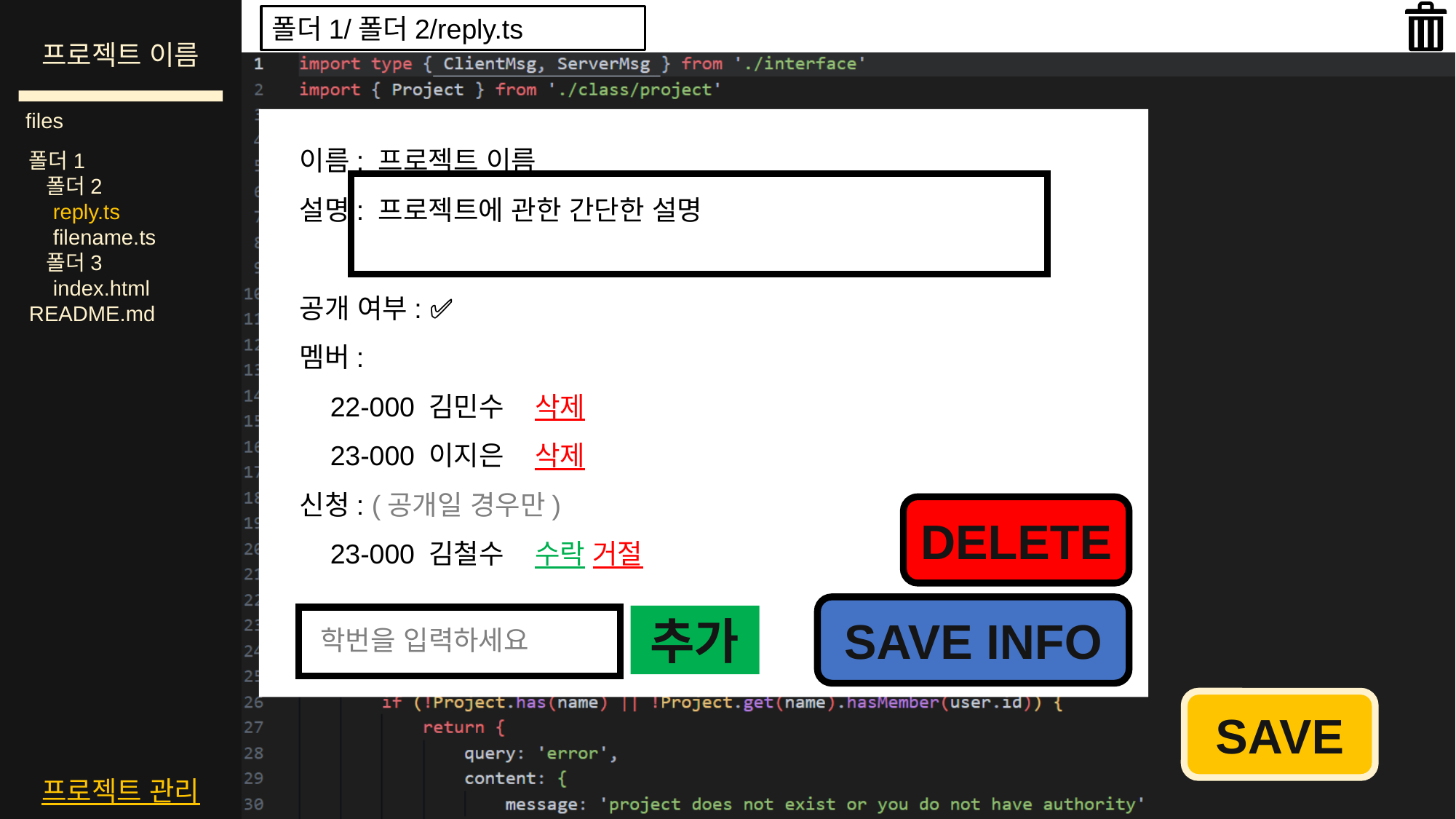

이름: 프로젝트 이름
설명: 프로젝트에 관한 간단한 설명

공개 여부: ✅
멤버:
    22-000 김민수    삭제
    23-000 이지은    삭제
신청: (공개일 경우만)
    23-000 김철수    수락 거절

DELETE
SAVE INFO
추가

학번을 입력하세요